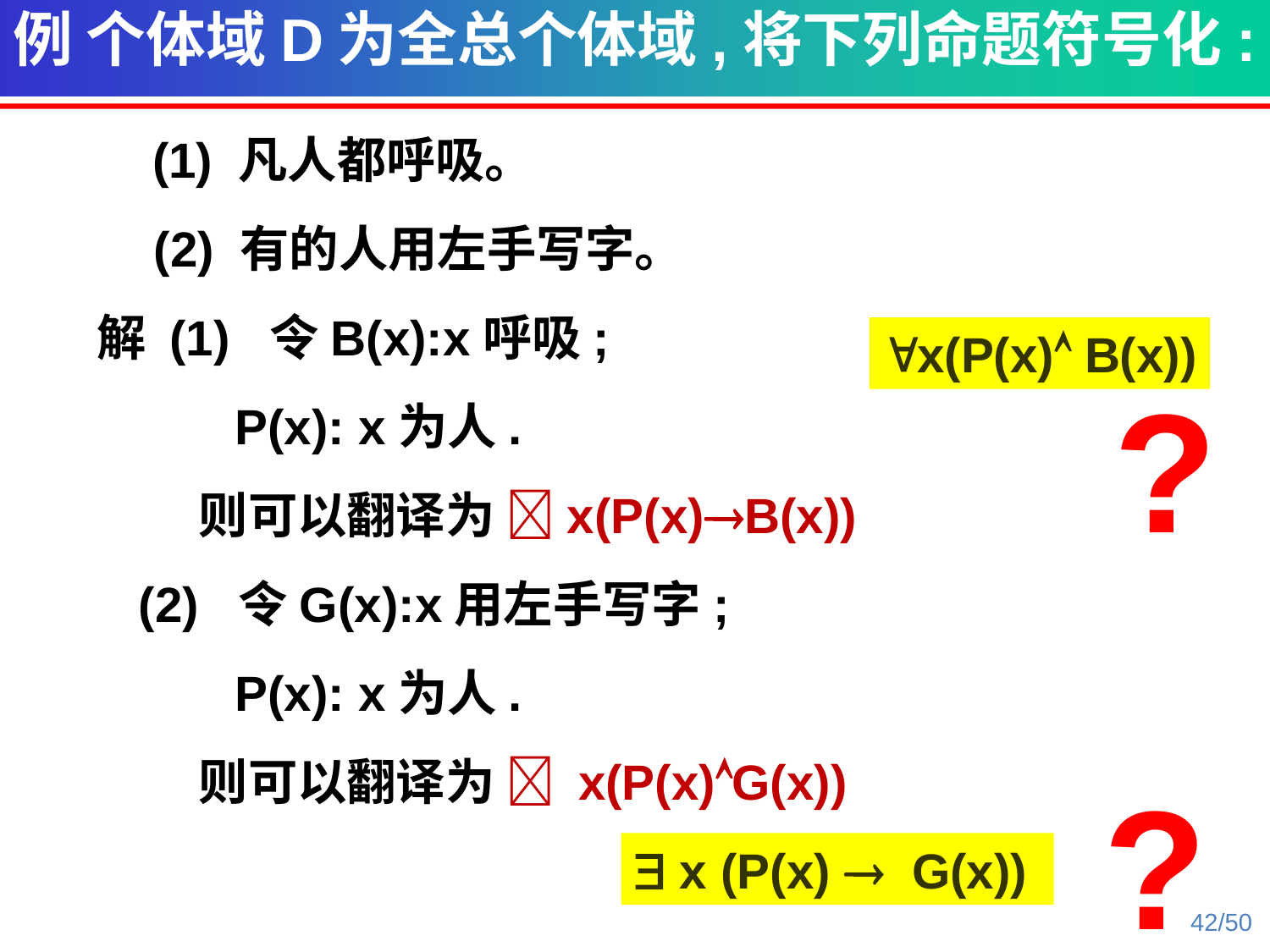

例 个体域D为全总个体域,将下列命题符号化:
    (1) 凡人都呼吸。
    (2) 有的人用左手写字。
解 (1)  令B(x):x呼吸;
          P(x): x为人.
        则可以翻译为 ∀x(P(x)→B(x))
   (2)  令G(x):x用左手写字;
          P(x): x为人.
        则可以翻译为 ∃ x(P(x)∧G(x))
∀x(P(x)∧ B(x))
?
?
∃ x (P(x) →  G(x))
42/50